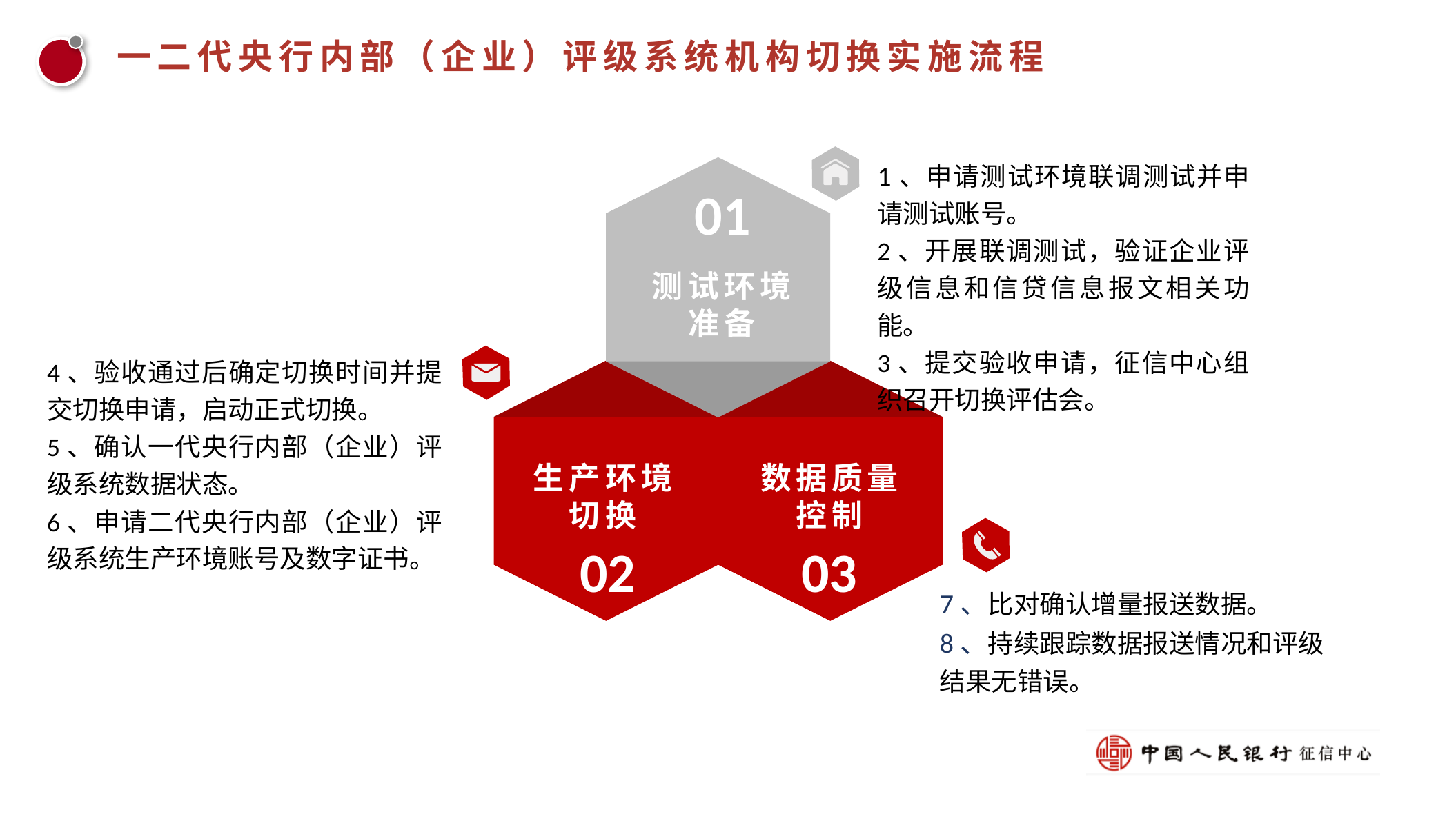

一二代央行内部（企业）评级系统机构切换实施流程

1、申请测试环境联调测试并申请测试账号。
2、开展联调测试，验证企业评级信息和信贷信息报文相关功能。
3、提交验收申请，征信中心组织召开切换评估会。

01
测试环境
准备
4、验收通过后确定切换时间并提交切换申请，启动正式切换。
5、确认一代央行内部（企业）评级系统数据状态。
6、申请二代央行内部（企业）评级系统生产环境账号及数字证书。

生产环境
切换
02
数据质量
控制
03

7、比对确认增量报送数据。
8、持续跟踪数据报送情况和评级结果无错误。